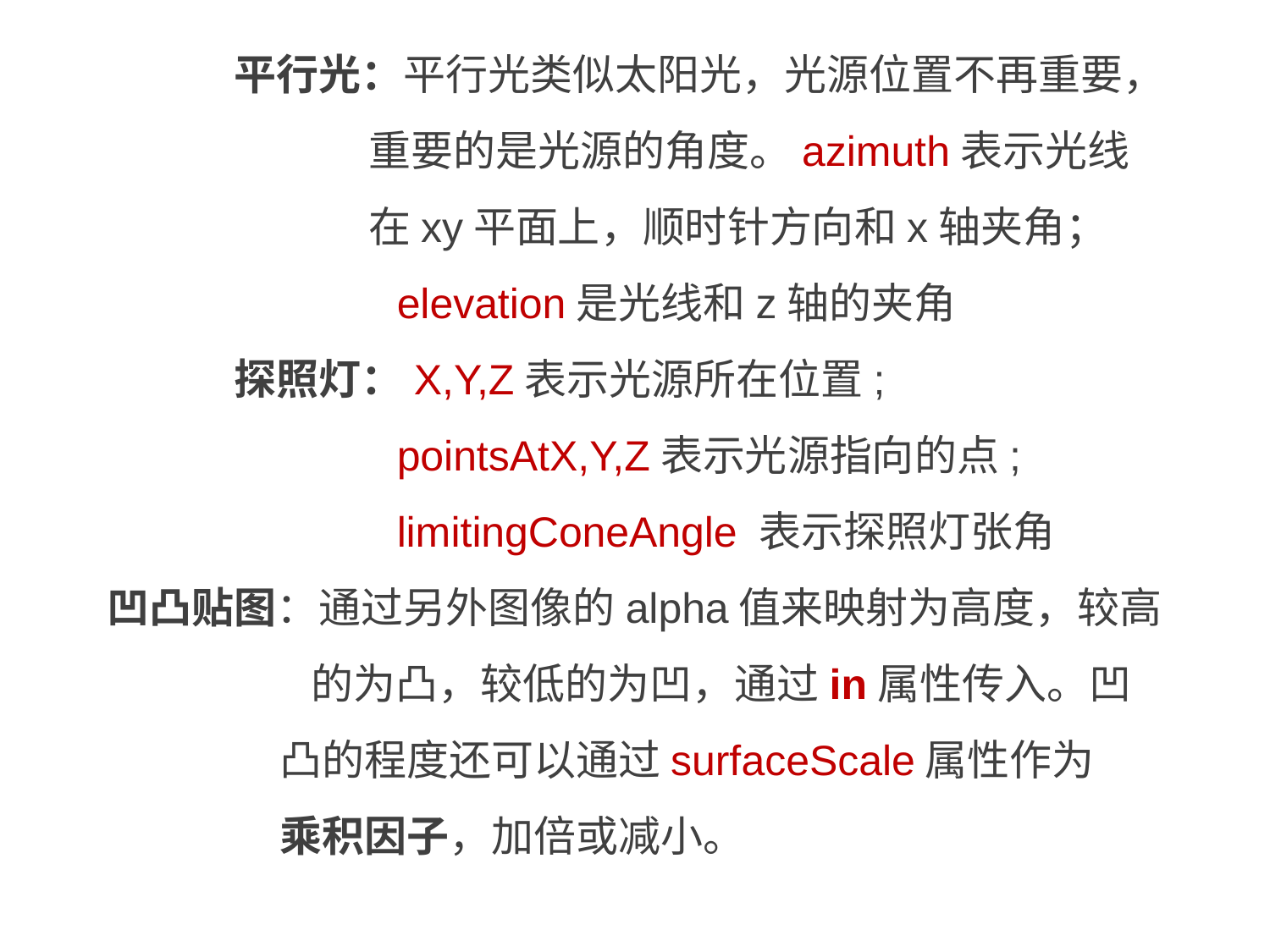

平行光：平行光类似太阳光，光源位置不再重要，
	             重要的是光源的角度。azimuth表示光线
	             在xy平面上，顺时针方向和x轴夹角；
		   elevation是光线和z轴的夹角
	探照灯：X,Y,Z表示光源所在位置;
		   pointsAtX,Y,Z表示光源指向的点;
		   limitingConeAngle 表示探照灯张角
凹凸贴图：通过另外图像的alpha值来映射为高度，较高
	       的为凸，较低的为凹，通过in属性传入。凹
                 凸的程度还可以通过surfaceScale属性作为
                 乘积因子，加倍或减小。